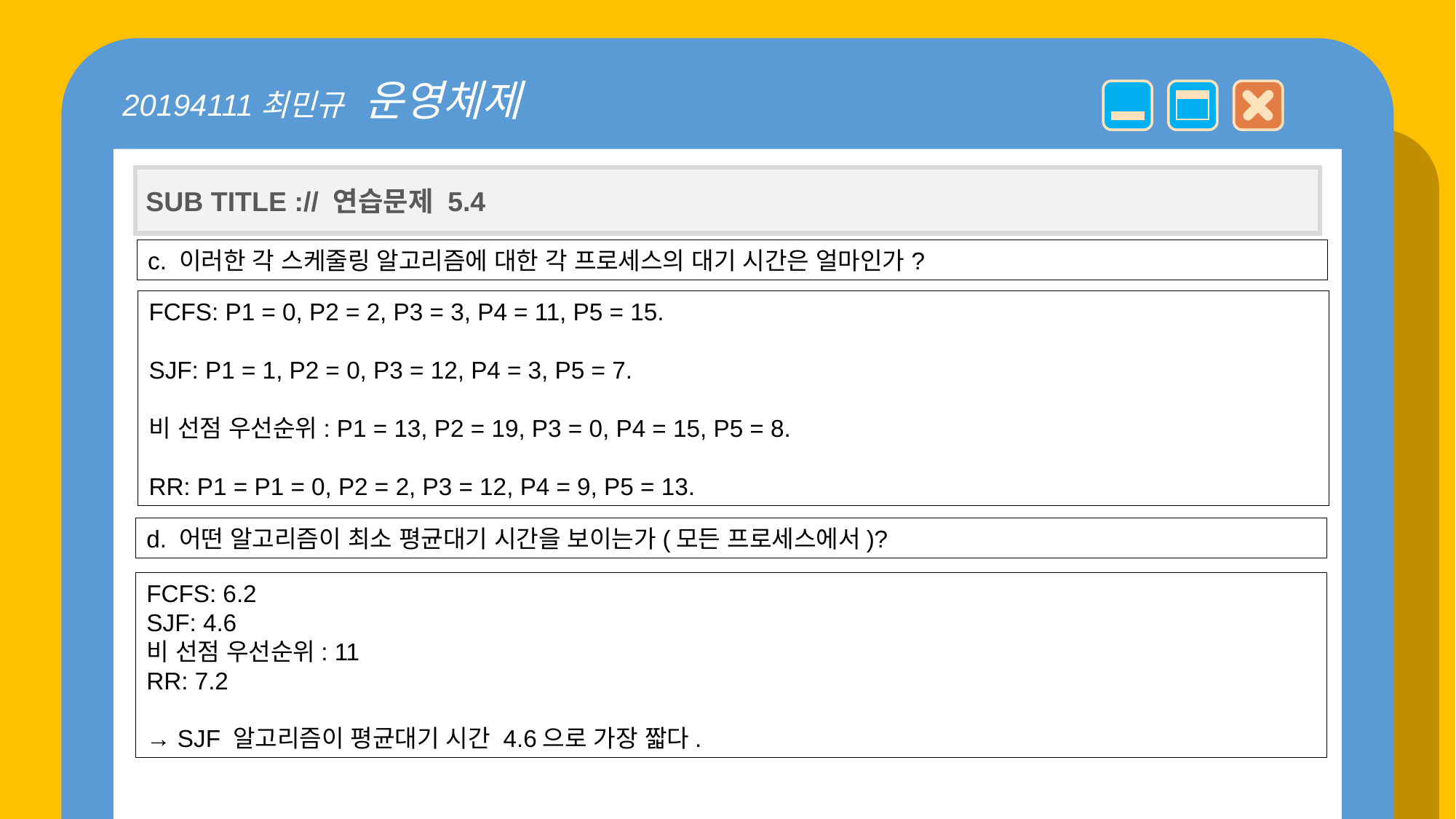

20194111최민규  운영체제

SUB TITLE :// 연습문제 5.4
c. 이러한 각 스케줄링 알고리즘에 대한 각 프로세스의 대기 시간은 얼마인가?
FCFS: P1 = 0, P2 = 2, P3 = 3, P4 = 11, P5 = 15.

SJF: P1 = 1, P2 = 0, P3 = 12, P4 = 3, P5 = 7.

비 선점 우선순위: P1 = 13, P2 = 19, P3 = 0, P4 = 15, P5 = 8.

RR: P1 = P1 = 0, P2 = 2, P3 = 12, P4 = 9, P5 = 13.
d. 어떤 알고리즘이 최소 평균대기 시간을 보이는가(모든 프로세스에서)?
FCFS: 6.2
SJF: 4.6
비 선점 우선순위: 11
RR: 7.2

→ SJF 알고리즘이 평균대기 시간 4.6으로 가장 짧다.